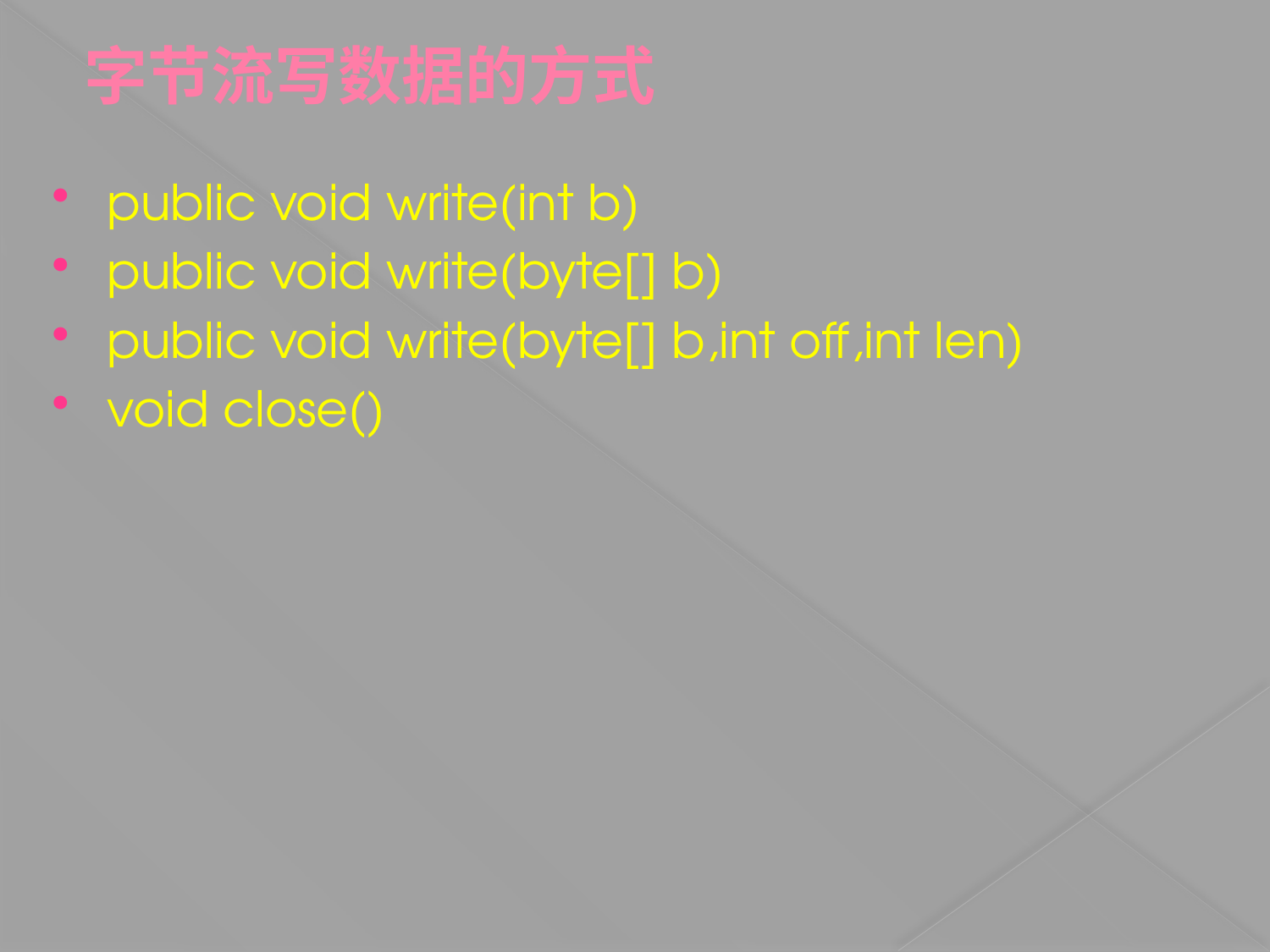

# 字节流写数据的方式
public void write(int b)
public void write(byte[] b)
public void write(byte[] b,int off,int len)
void close()